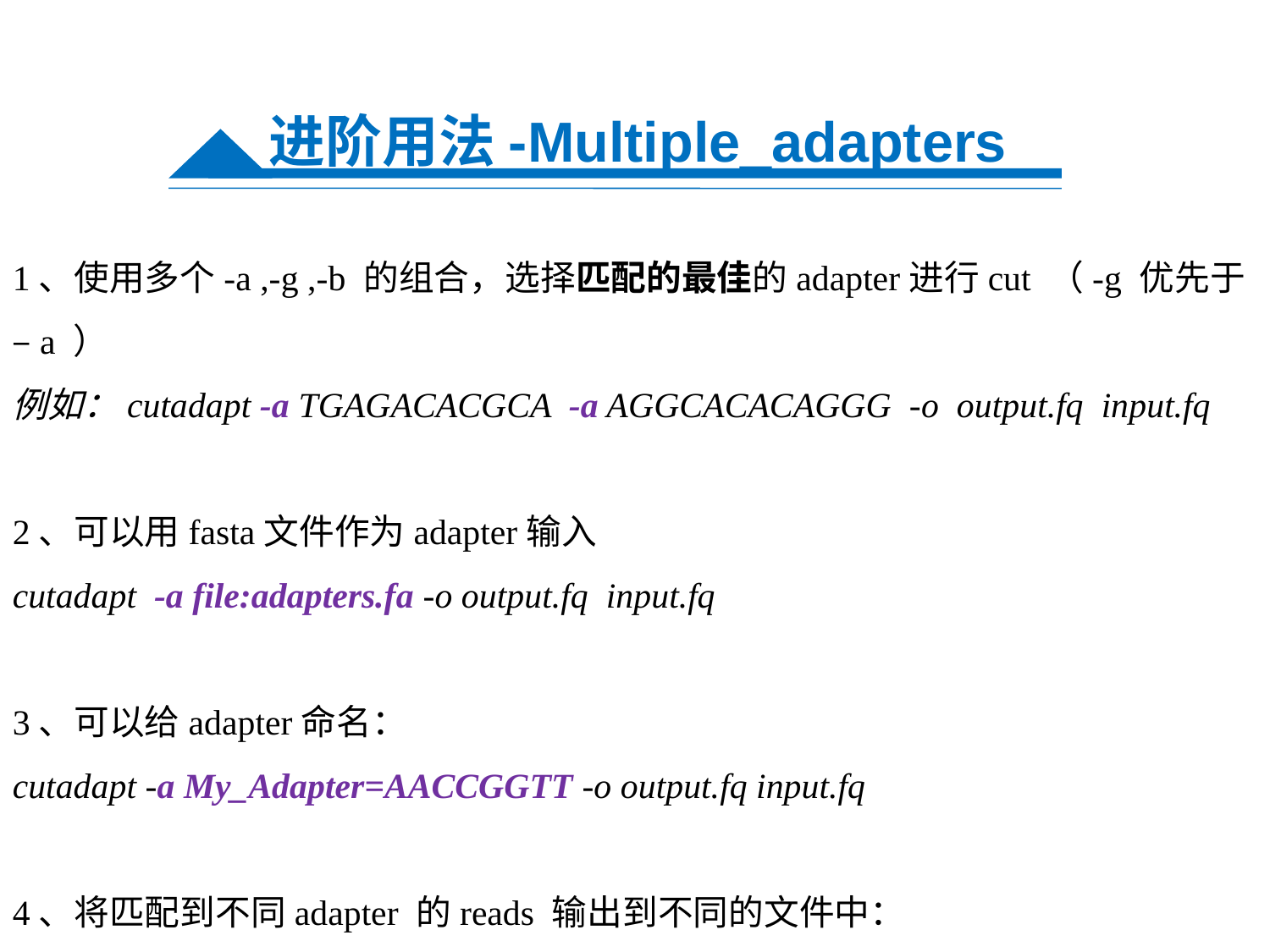

进阶用法-Multiple_adapters

1、使用多个-a ,-g ,-b 的组合，选择匹配的最佳的adapter进行cut （-g 优先于 –a ）
例如：cutadapt -a TGAGACACGCA  -a AGGCACACAGGG  -o  output.fq  input.fq

2、可以用fasta文件作为adapter输入
cutadapt  -a file:adapters.fa -o output.fq  input.fq

3、可以给adapter命名：
cutadapt -a My_Adapter=AACCGGTT -o output.fq input.fq

4、将匹配到不同adapter 的reads 输出到不同的文件中：
cutadapt -a TATA -a GCGC –no-trim-o trimmed-{name}.fq   input.fq.gz